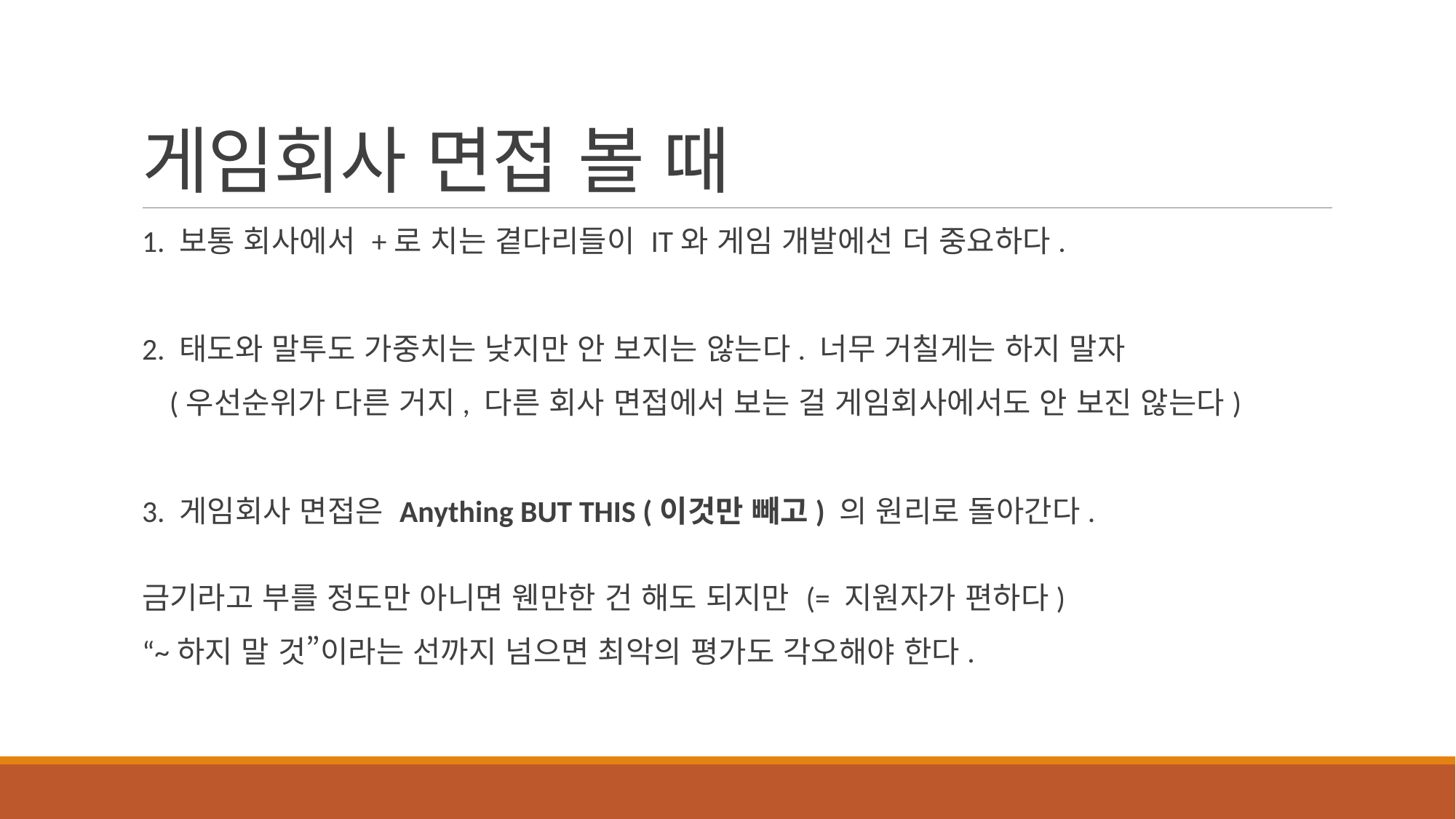

# 게임회사 면접 볼 때
1. 보통 회사에서 +로 치는 곁다리들이 IT와 게임 개발에선 더 중요하다.

2. 태도와 말투도 가중치는 낮지만 안 보지는 않는다. 너무 거칠게는 하지 말자
    (우선순위가 다른 거지, 다른 회사 면접에서 보는 걸 게임회사에서도 안 보진 않는다)

3. 게임회사 면접은 Anything BUT THIS (이것만 빼고) 의 원리로 돌아간다.
금기라고 부를 정도만 아니면 웬만한 건 해도 되지만 (= 지원자가 편하다)
“~하지 말 것”이라는 선까지 넘으면 최악의 평가도 각오해야 한다.